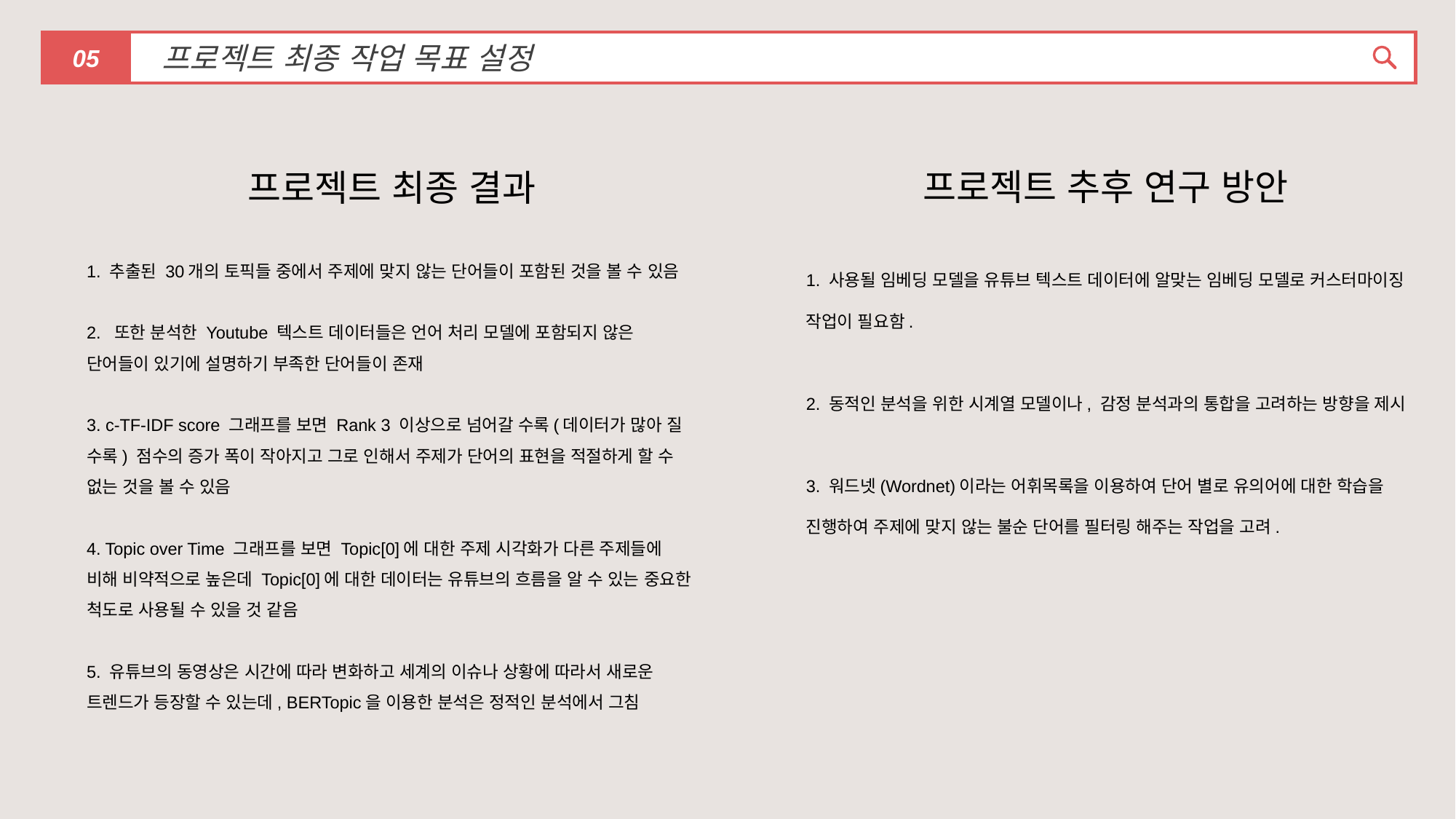

05
프로젝트 최종 작업 목표 설정

프로젝트 추후 연구 방안

1. 사용될 임베딩 모델을 유튜브 텍스트 데이터에 알맞는 임베딩 모델로 커스터마이징 작업이 필요함.

2. 동적인 분석을 위한 시계열 모델이나, 감정 분석과의 통합을 고려하는 방향을 제시

3. 워드넷(Wordnet)이라는 어휘목록을 이용하여 단어 별로 유의어에 대한 학습을 진행하여 주제에 맞지 않는 불순 단어를 필터링 해주는 작업을 고려.

프로젝트 최종 결과

1. 추출된 30개의 토픽들 중에서 주제에 맞지 않는 단어들이 포함된 것을 볼 수 있음

2.  또한 분석한 Youtube 텍스트 데이터들은 언어 처리 모델에 포함되지 않은 단어들이 있기에 설명하기 부족한 단어들이 존재

3. c-TF-IDF score 그래프를 보면 Rank 3 이상으로 넘어갈 수록(데이터가 많아 질 수록) 점수의 증가 폭이 작아지고 그로 인해서 주제가 단어의 표현을 적절하게 할 수 없는 것을 볼 수 있음

4. Topic over Time 그래프를 보면 Topic[0]에 대한 주제 시각화가 다른 주제들에 비해 비약적으로 높은데 Topic[0]에 대한 데이터는 유튜브의 흐름을 알 수 있는 중요한 척도로 사용될 수 있을 것 같음

5. 유튜브의 동영상은 시간에 따라 변화하고 세계의 이슈나 상황에 따라서 새로운 트렌드가 등장할 수 있는데, BERTopic을 이용한 분석은 정적인 분석에서 그침